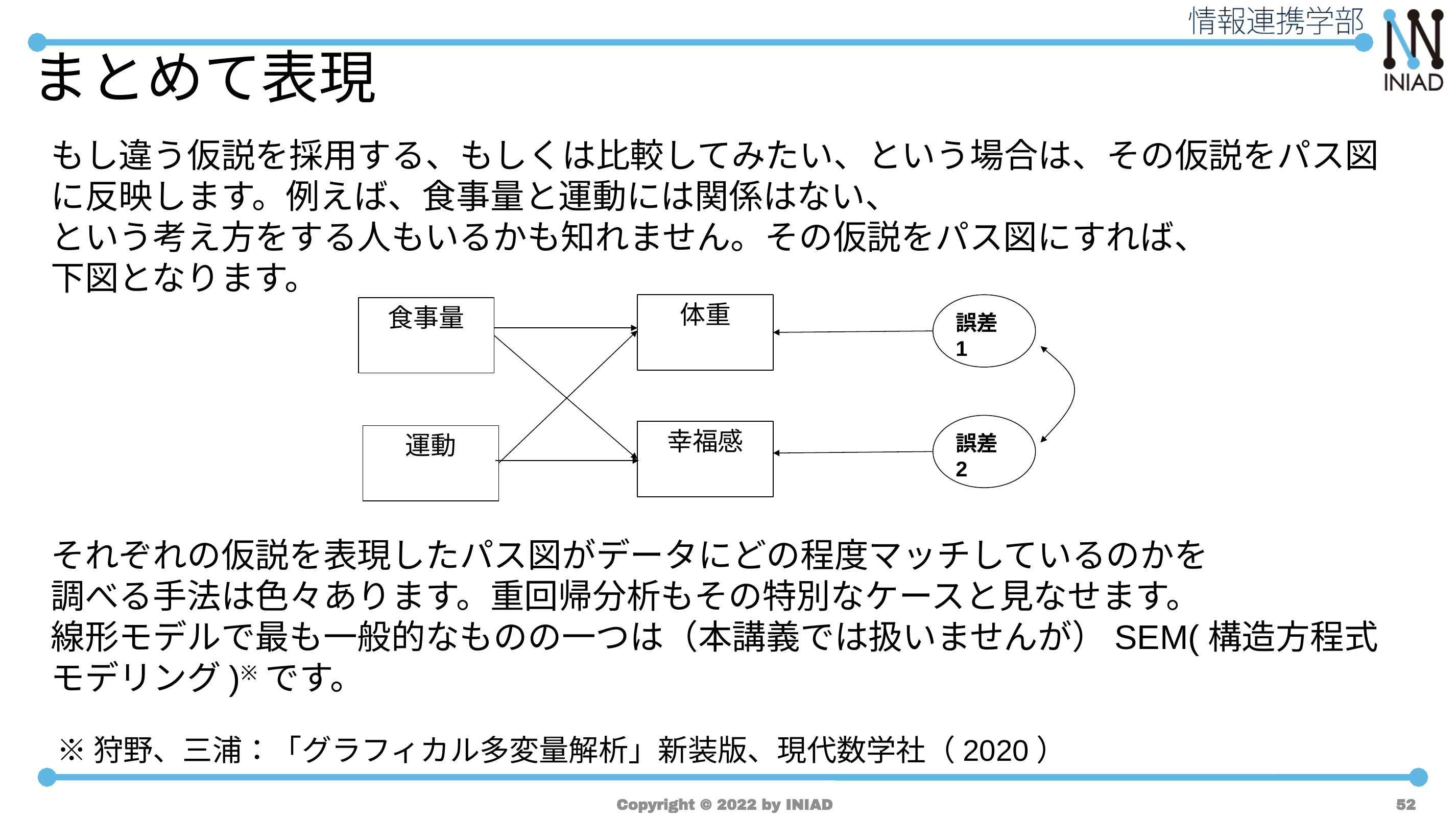

# まとめて表現
もし違う仮説を採用する、もしくは比較してみたい、という場合は、その仮説をパス図に反映します。例えば、食事量と運動には関係はない、
という考え方をする人もいるかも知れません。その仮説をパス図にすれば、
下図となります。
体重
誤差1
食事量

誤差2
幸福感
運動
それぞれの仮説を表現したパス図がデータにどの程度マッチしているのかを
調べる手法は色々あります。重回帰分析もその特別なケースと見なせます。
線形モデルで最も一般的なものの一つは（本講義では扱いませんが）SEM(構造方程式モデリング)※です。
※狩野、三浦：「グラフィカル多変量解析」新装版、現代数学社（2020）
Copyright © 2022 by INIAD
52